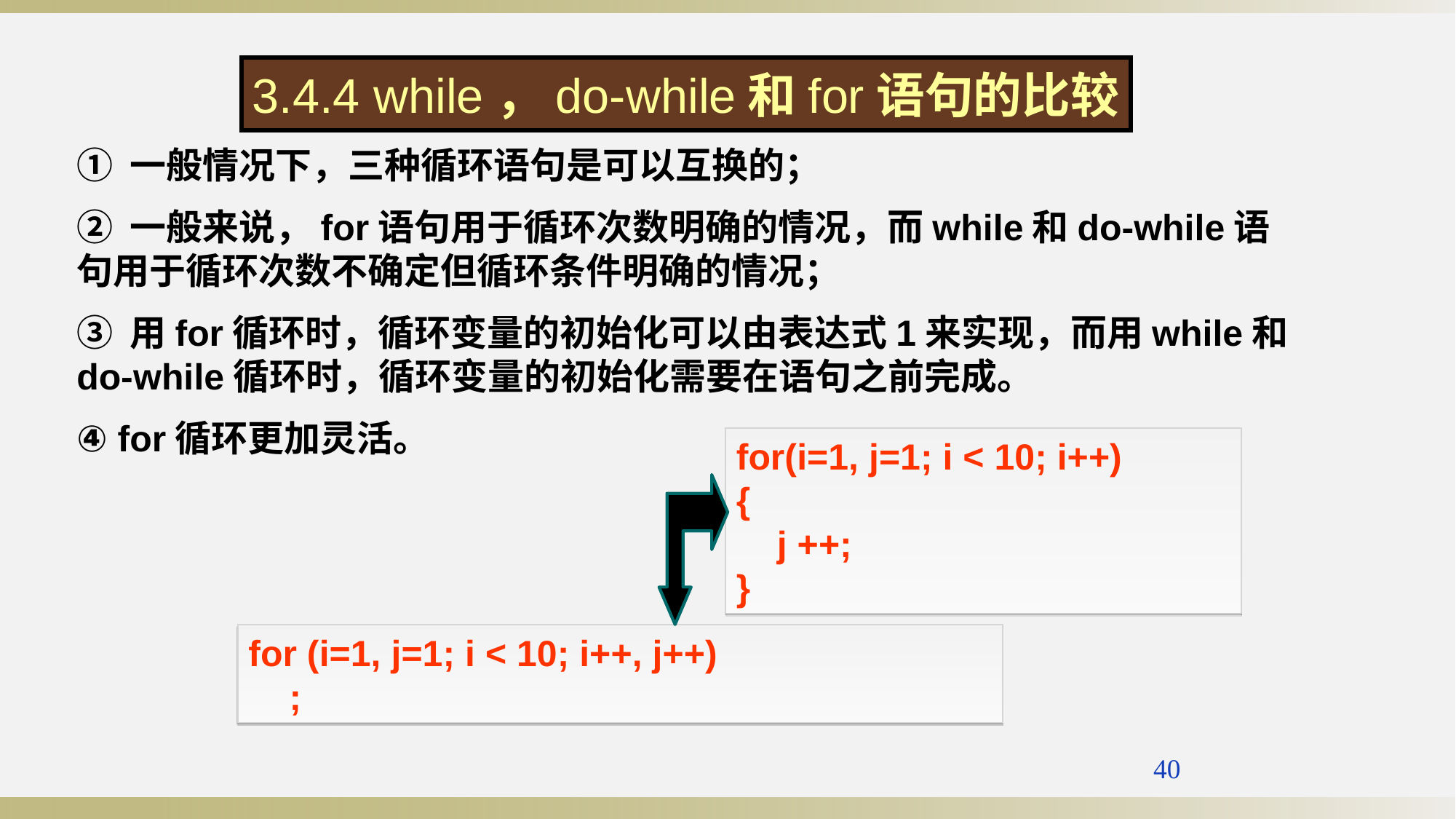

3.4.4 while，do-while和for语句的比较
① 一般情况下，三种循环语句是可以互换的；
② 一般来说，for语句用于循环次数明确的情况，而while和do-while语句用于循环次数不确定但循环条件明确的情况；
③ 用for循环时，循环变量的初始化可以由表达式1来实现，而用while和do-while循环时，循环变量的初始化需要在语句之前完成。
④ for循环更加灵活。
for(i=1, j=1; i < 10; i++)
{
    j ++;
}

for (i=1, j=1; i < 10; i++, j++)
    ;
40